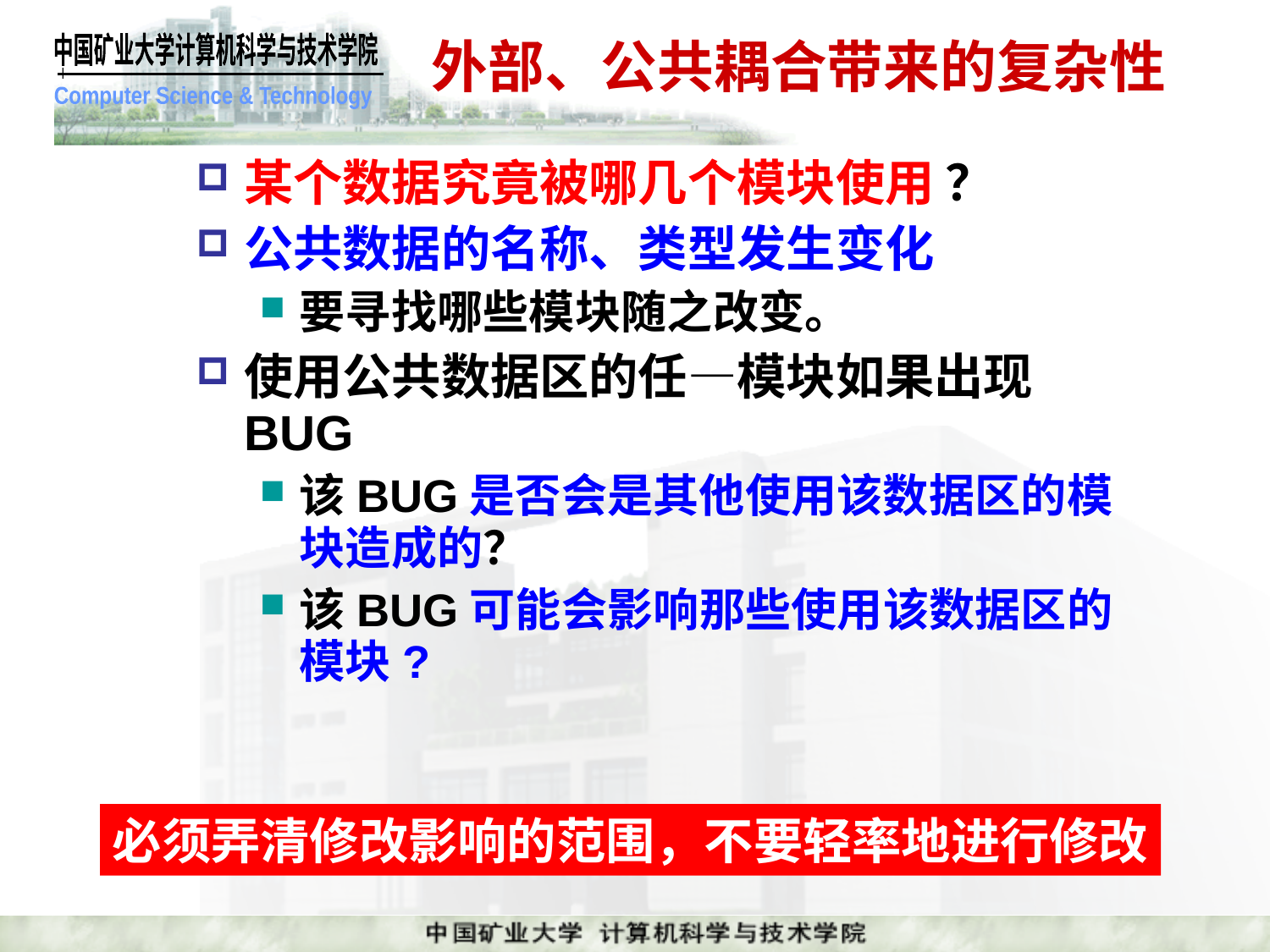

# 外部、公共耦合带来的复杂性
某个数据究竟被哪几个模块使用 ？
公共数据的名称、类型发生变化
要寻找哪些模块随之改变。
使用公共数据区的任—模块如果出现BUG
该BUG是否会是其他使用该数据区的模块造成的？
该BUG可能会影响那些使用该数据区的模块?
必须弄清修改影响的范围，不要轻率地进行修改
23